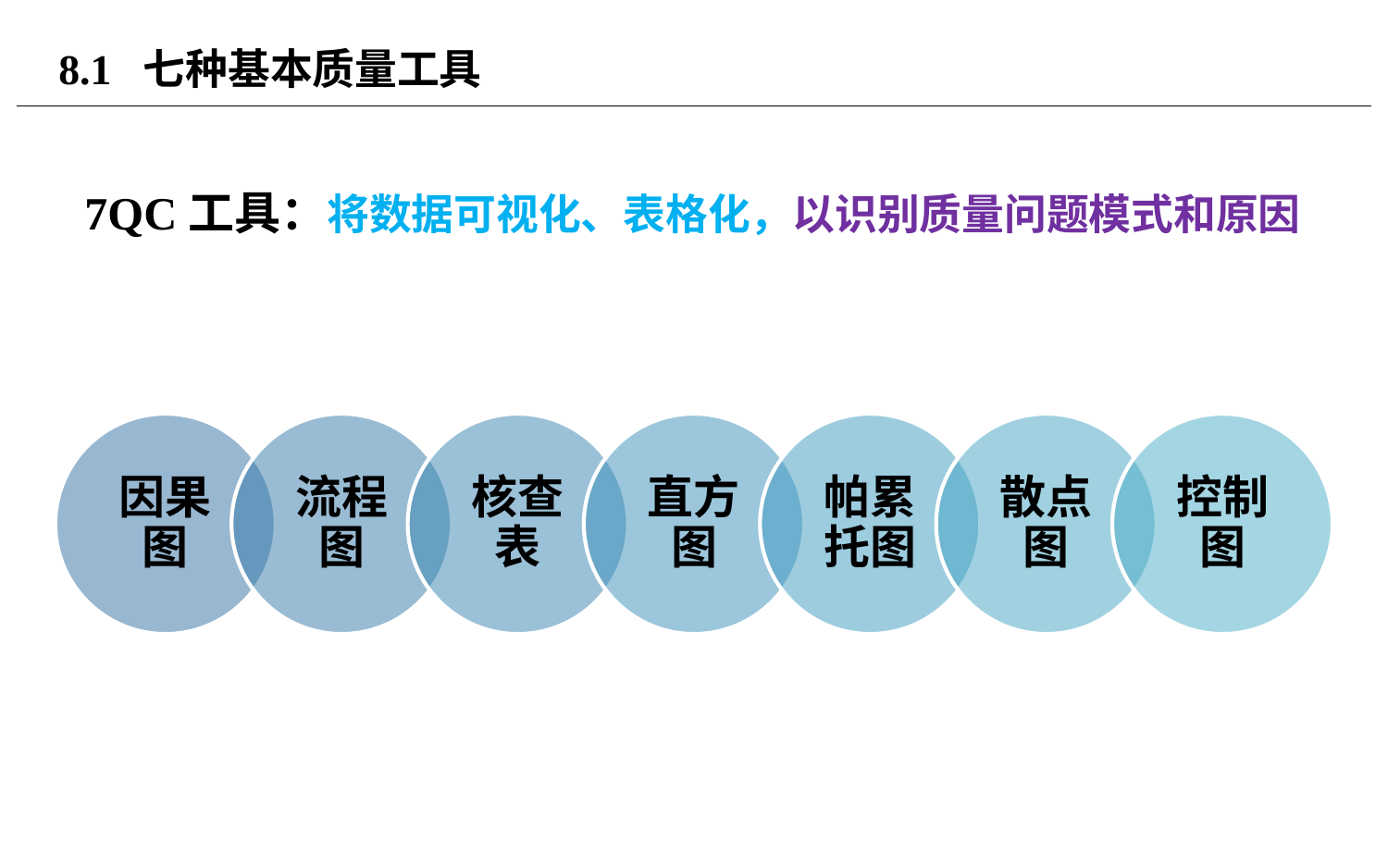

# 8.1  七种基本质量工具
7QC工具：将数据可视化、表格化，以识别质量问题模式和原因

因果图
流程图
核查表
直方图
帕累托图
散点图
控制图